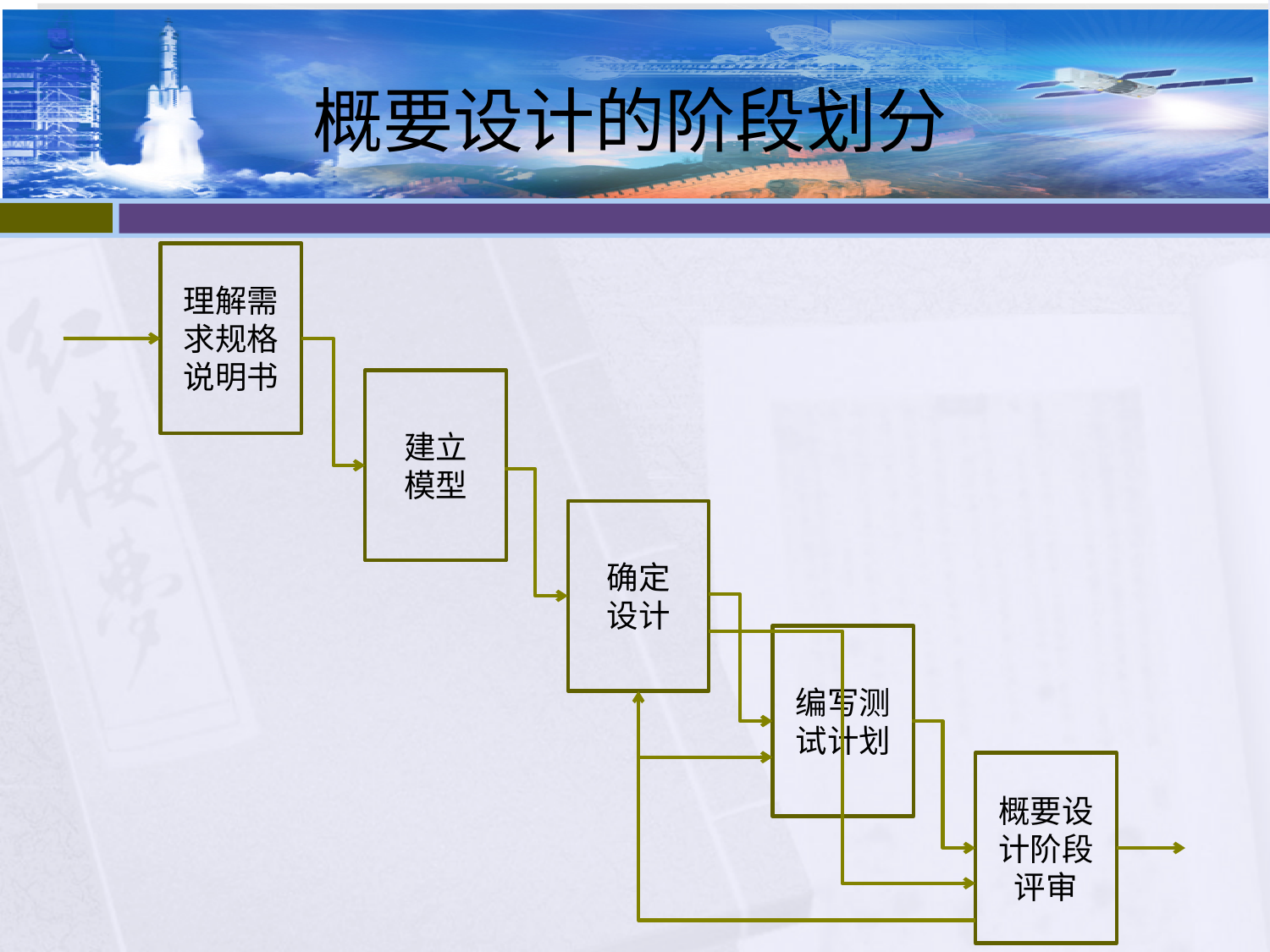

# 概要设计的阶段划分
理解需求规格说明书
建立
模型
确定
设计
编写测试计划
概要设计阶段评审